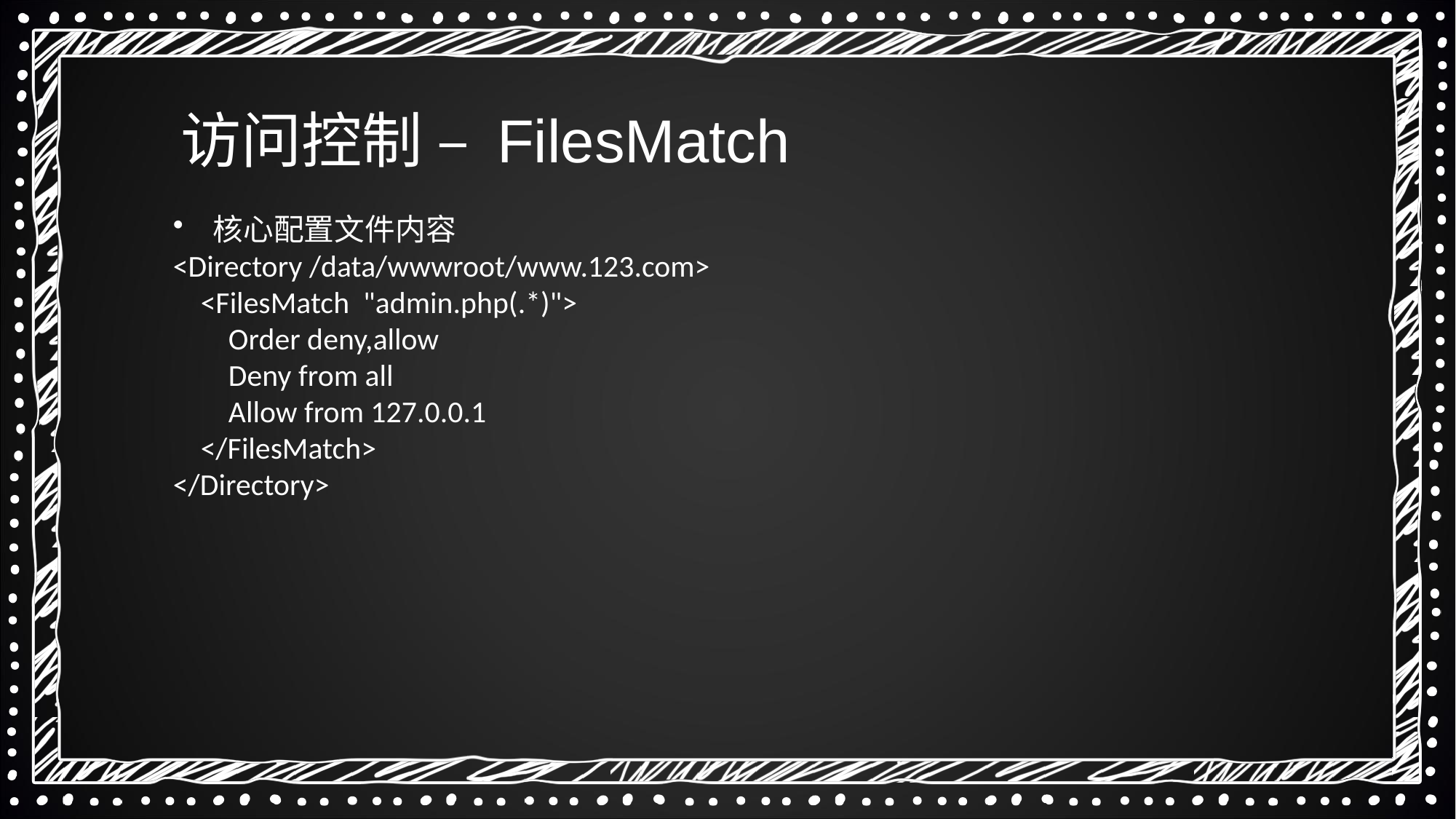

访问控制 – FilesMatch
 核心配置文件内容
<Directory /data/wwwroot/www.123.com>
    <FilesMatch  "admin.php(.*)">
        Order deny,allow
        Deny from all
        Allow from 127.0.0.1
    </FilesMatch>
</Directory>